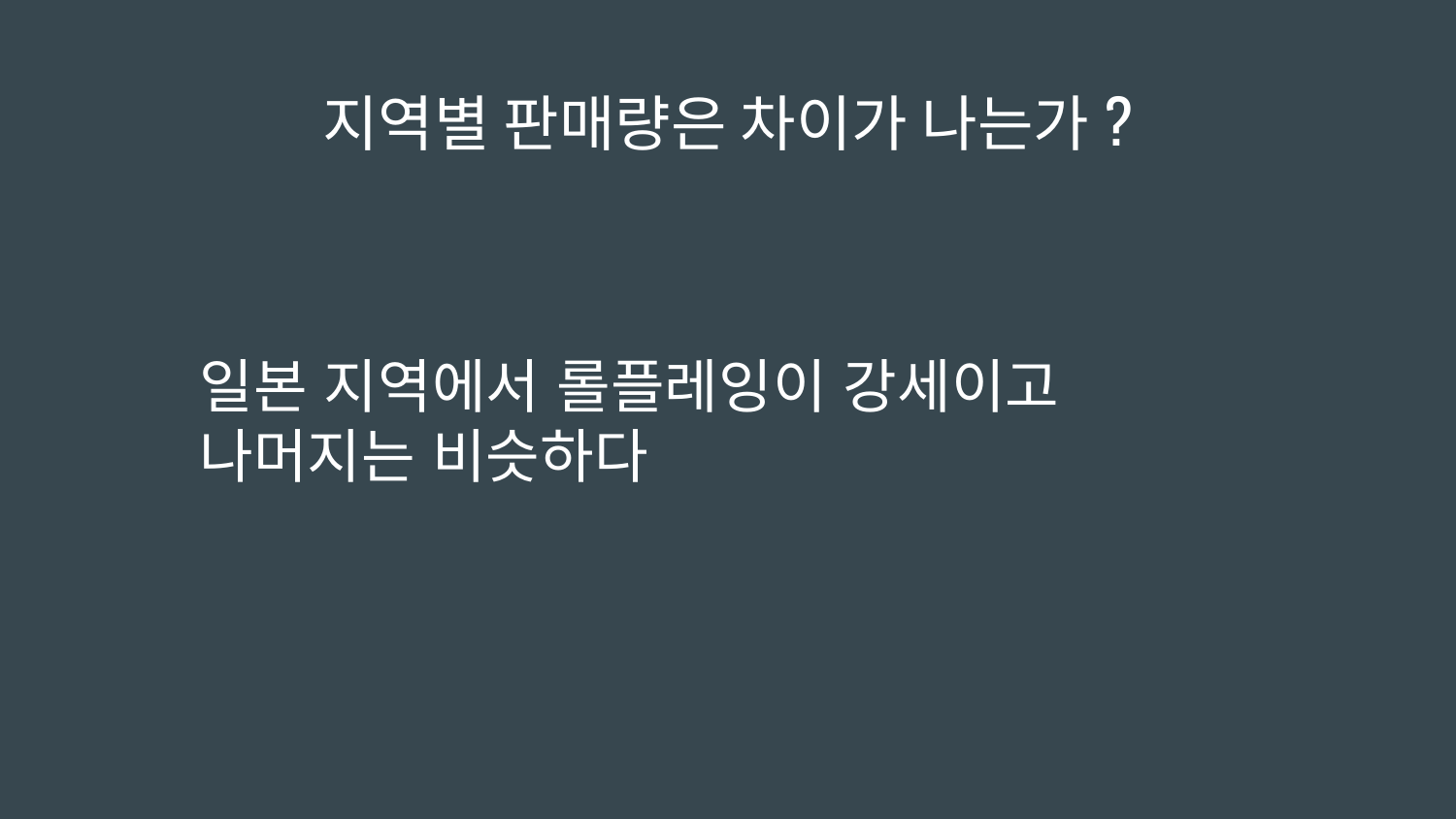

# 지역별 판매량은 차이가 나는가?
일본 지역에서 롤플레잉이 강세이고 나머지는 비슷하다